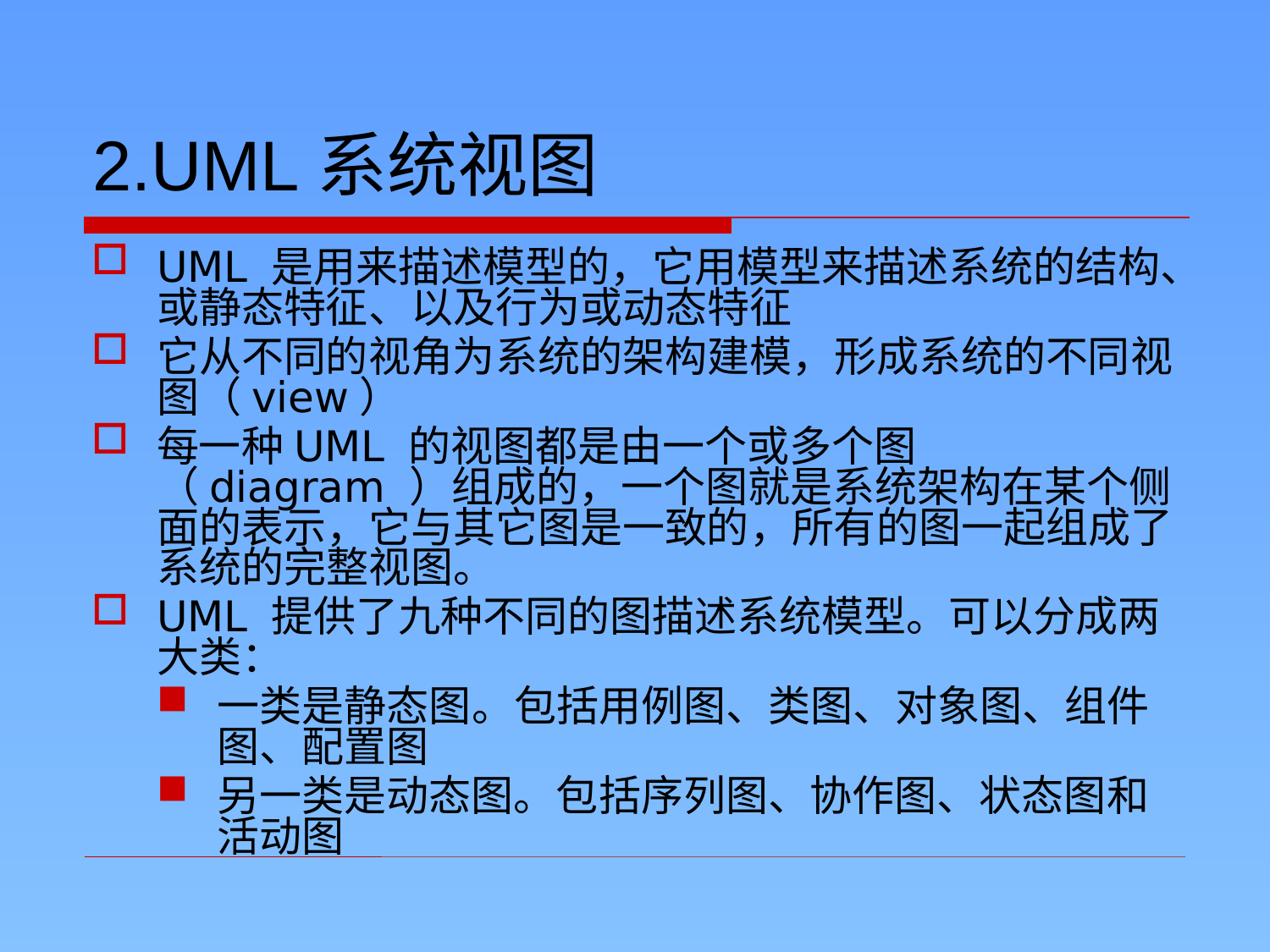

2.UML系统视图
UML 是用来描述模型的，它用模型来描述系统的结构、或静态特征、以及行为或动态特征
它从不同的视角为系统的架构建模，形成系统的不同视图（view）
每一种UML 的视图都是由一个或多个图（diagram ）组成的，一个图就是系统架构在某个侧面的表示，它与其它图是一致的，所有的图一起组成了系统的完整视图。
UML 提供了九种不同的图描述系统模型。可以分成两大类：
一类是静态图。包括用例图、类图、对象图、组件图、配置图
另一类是动态图。包括序列图、协作图、状态图和活动图